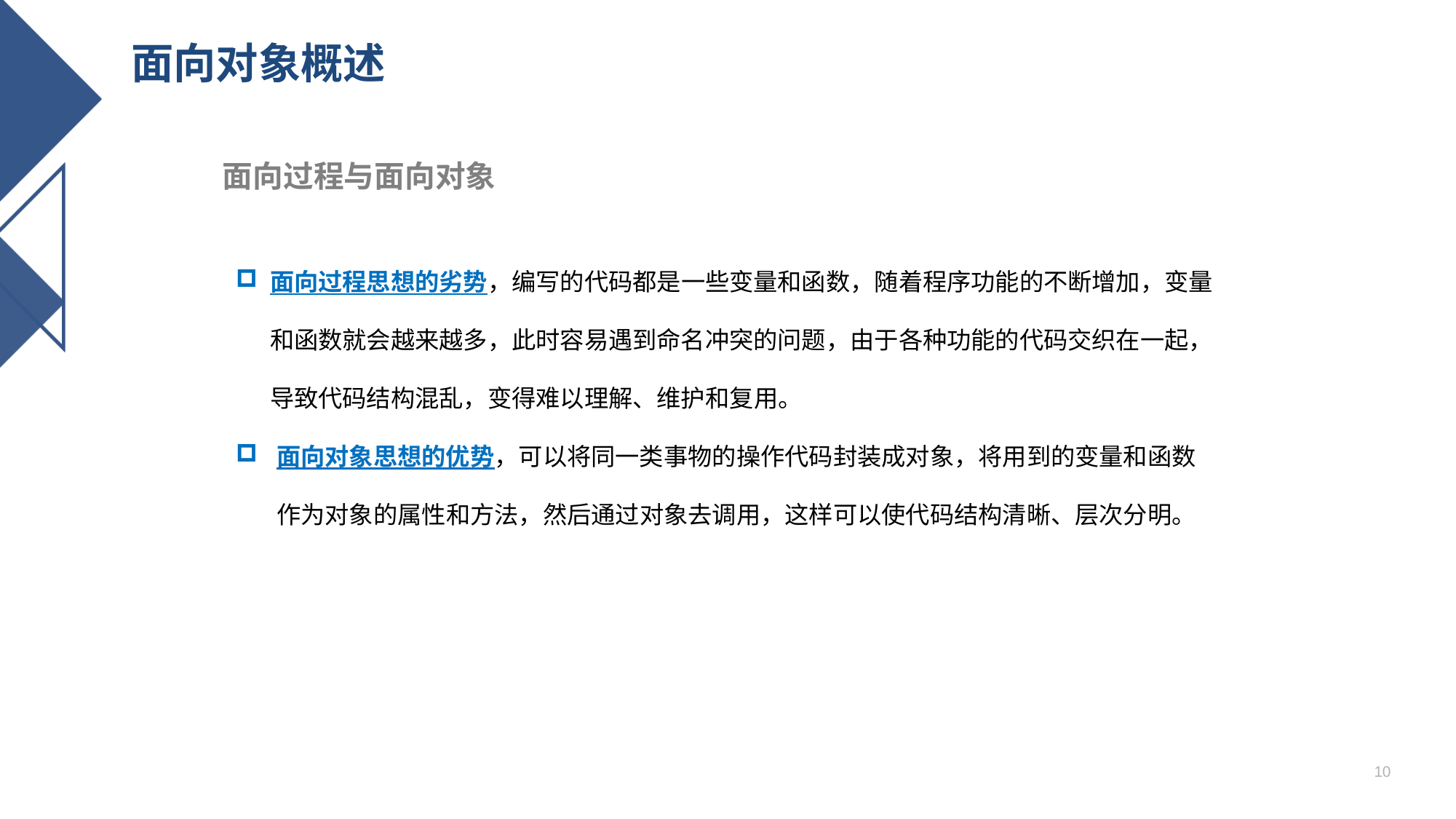

# 面向对象概述
面向过程与面向对象
面向过程思想的劣势，编写的代码都是一些变量和函数，随着程序功能的不断增加，变量和函数就会越来越多，此时容易遇到命名冲突的问题，由于各种功能的代码交织在一起，导致代码结构混乱，变得难以理解、维护和复用。
面向对象思想的优势，可以将同一类事物的操作代码封装成对象，将用到的变量和函数作为对象的属性和方法，然后通过对象去调用，这样可以使代码结构清晰、层次分明。
10